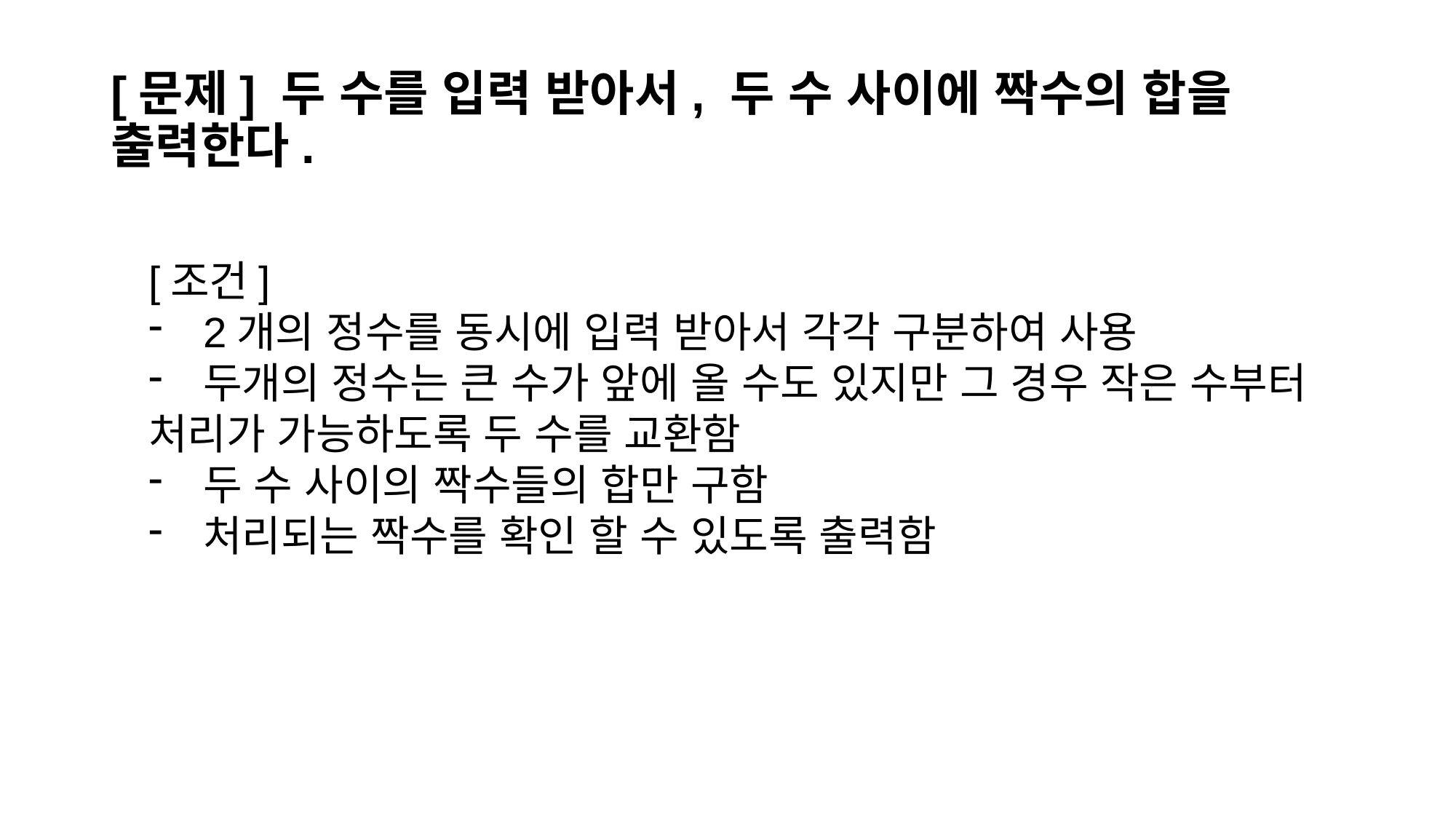

# [문제] 두 수를 입력 받아서, 두 수 사이에 짝수의 합을 출력한다.
[조건]
2개의 정수를 동시에 입력 받아서 각각 구분하여 사용
두개의 정수는 큰 수가 앞에 올 수도 있지만 그 경우 작은 수부터
처리가 가능하도록 두 수를 교환함
두 수 사이의 짝수들의 합만 구함
처리되는 짝수를 확인 할 수 있도록 출력함